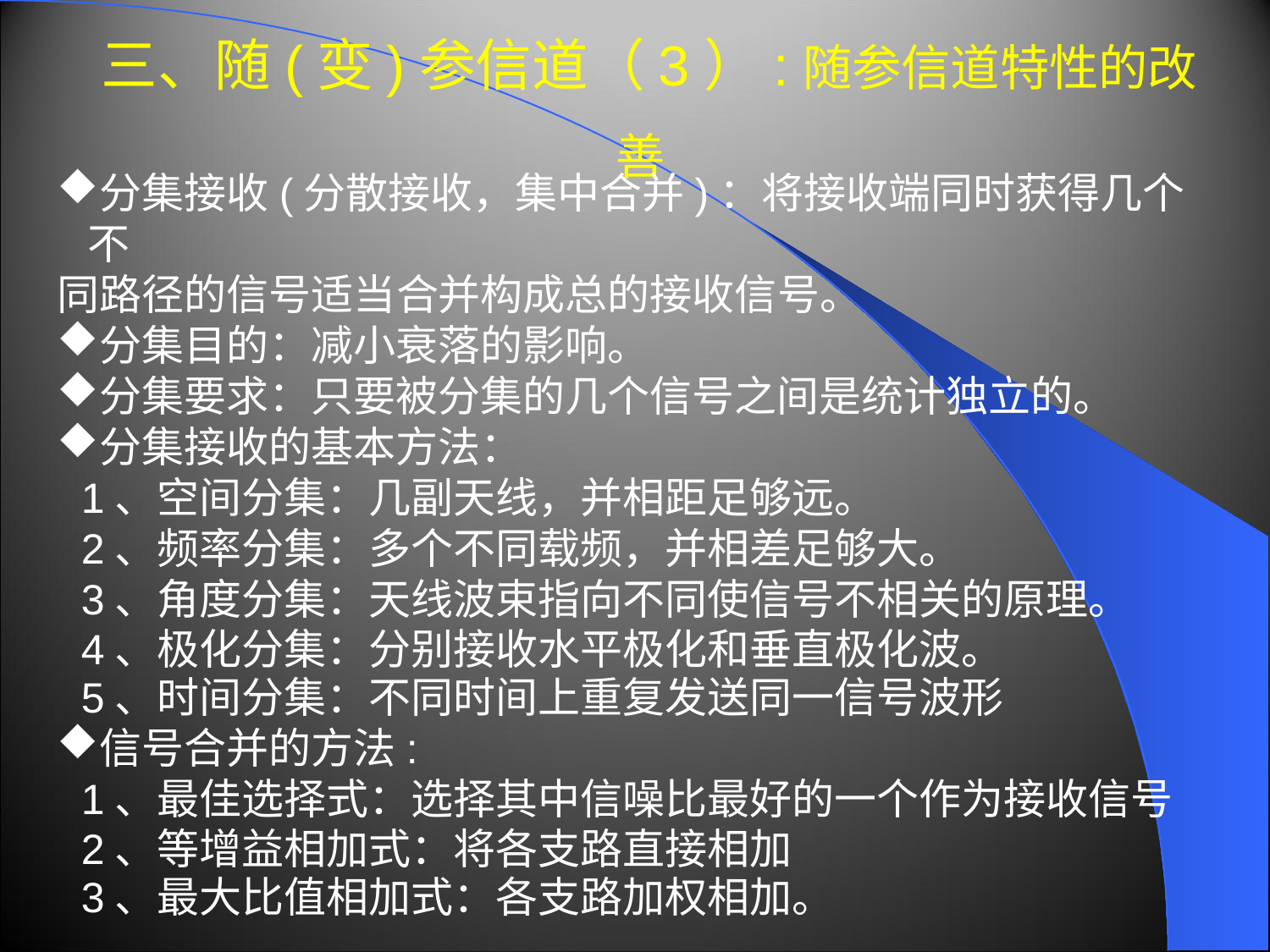

三、随(变)参信道（3）:随参信道特性的改善
分集接收(分散接收，集中合并)：将接收端同时获得几个不
同路径的信号适当合并构成总的接收信号。
分集目的：减小衰落的影响。
分集要求：只要被分集的几个信号之间是统计独立的。
分集接收的基本方法：
  1、空间分集：几副天线，并相距足够远。
  2、频率分集：多个不同载频，并相差足够大。
  3、角度分集：天线波束指向不同使信号不相关的原理。
  4、极化分集：分别接收水平极化和垂直极化波。
  5、时间分集：不同时间上重复发送同一信号波形
信号合并的方法:
  1、最佳选择式：选择其中信噪比最好的一个作为接收信号
  2、等增益相加式：将各支路直接相加
  3、最大比值相加式：各支路加权相加。